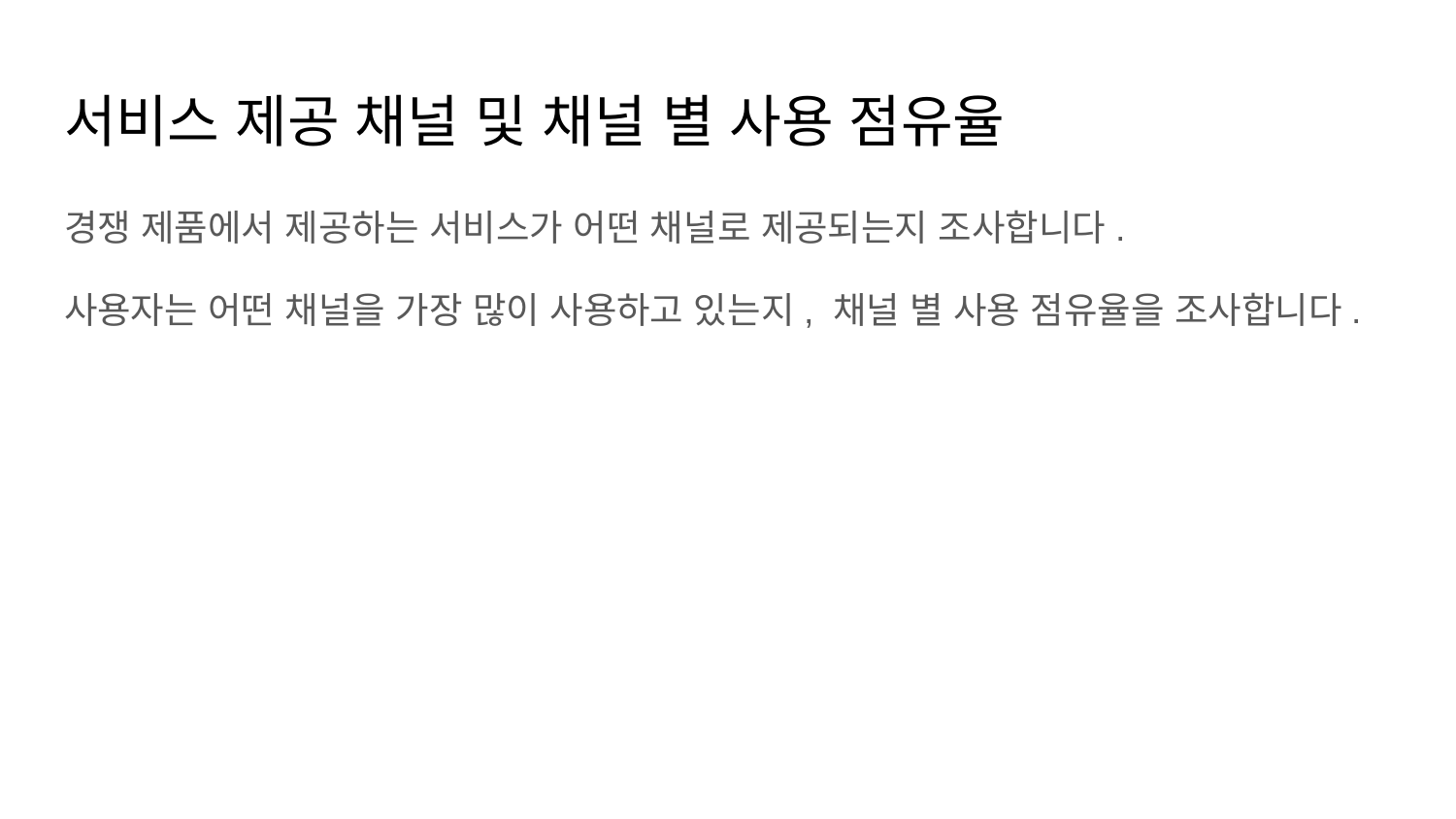

# 서비스 제공 채널 및 채널 별 사용 점유율
경쟁 제품에서 제공하는 서비스가 어떤 채널로 제공되는지 조사합니다.
사용자는 어떤 채널을 가장 많이 사용하고 있는지, 채널 별 사용 점유율을 조사합니다.